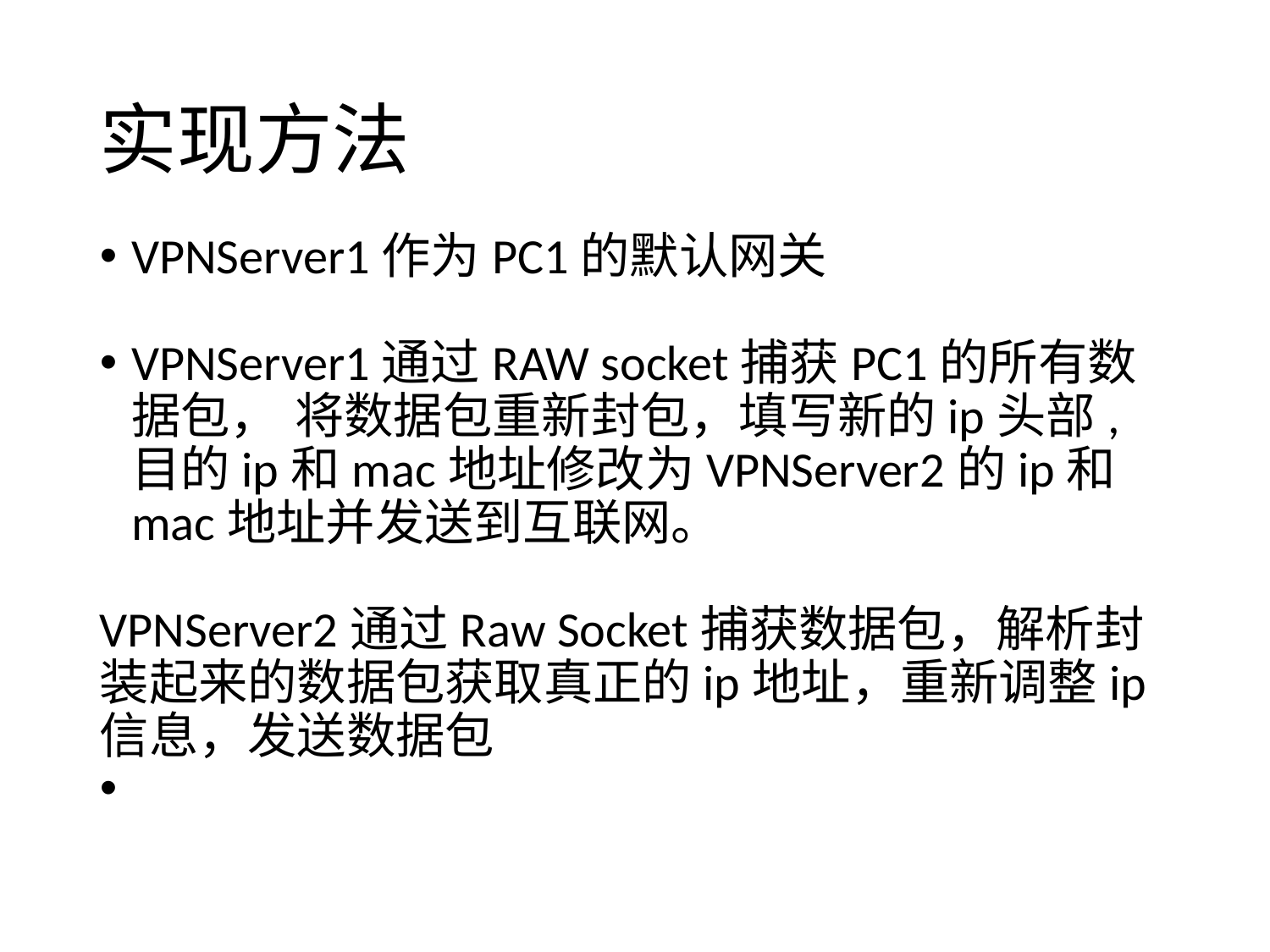

实现方法
VPNServer1作为PC1的默认网关

VPNServer1通过RAW socket捕获PC1的所有数据包， 将数据包重新封包，填写新的ip头部, 目的ip和mac地址修改为VPNServer2的ip和mac地址并发送到互联网。

VPNServer2通过Raw Socket捕获数据包，解析封装起来的数据包获取真正的ip地址，重新调整ip信息，发送数据包